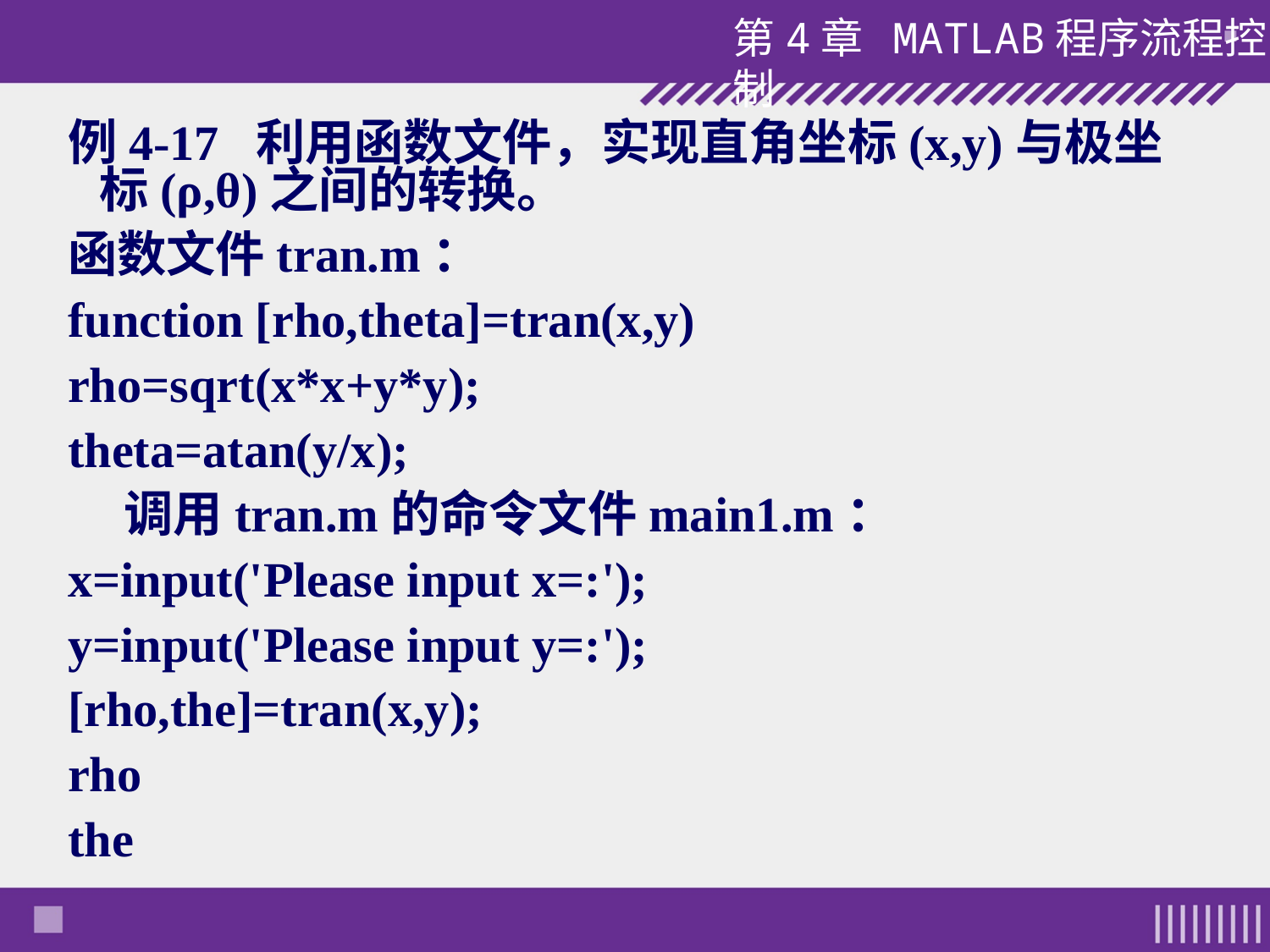

例4-17  利用函数文件，实现直角坐标(x,y)与极坐标(ρ,θ)之间的转换。
函数文件tran.m：
function [rho,theta]=tran(x,y)
rho=sqrt(x*x+y*y);
theta=atan(y/x);
    调用tran.m的命令文件main1.m：
x=input('Please input x=:');
y=input('Please input y=:');
[rho,the]=tran(x,y);
rho
the